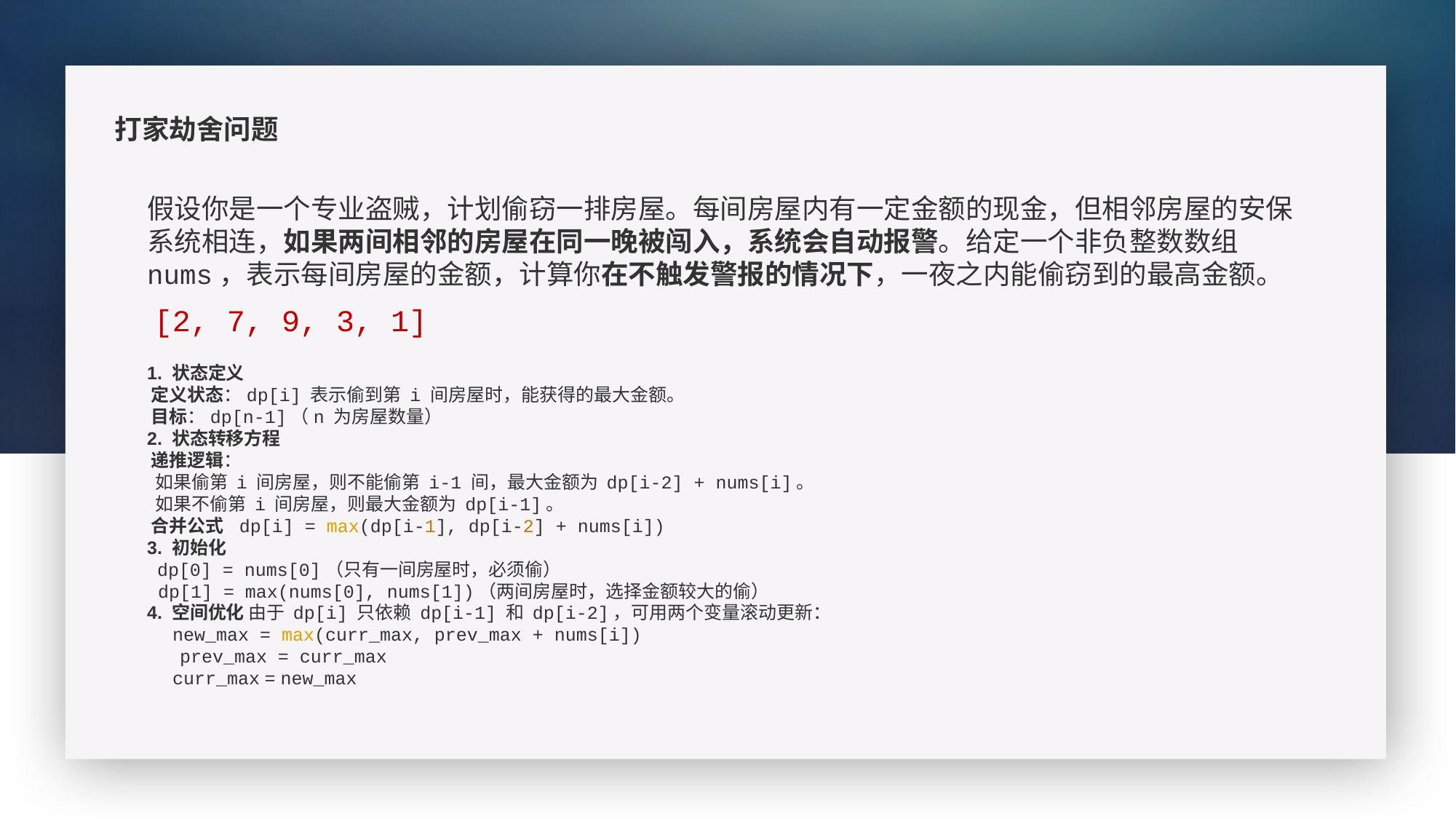

打家劫舍问题
假设你是一个专业盗贼，计划偷窃一排房屋。每间房屋内有一定金额的现金，但相邻房屋的安保系统相连，‌如果两间相邻的房屋在同一晚被闯入，系统会自动报警‌。给定一个非负整数数组 nums，表示每间房屋的金额，计算你‌在不触发警报的情况下‌，一夜之内能偷窃到的最高金额。
[2, 7, 9, 3, 1]
1. 状态定义‌
‌定义状态‌：dp[i] 表示偷到第 i 间房屋时，能获得的最大金额。
‌目标‌：dp[n-1]（n 为房屋数量）
‌2. 状态转移方程
‌递推逻辑‌：
 如果偷第 i 间房屋，则不能偷第 i-1 间，最大金额为 dp[i-2] + nums[i]。
 如果不偷第 i 间房屋，则最大金额为 dp[i-1]。
‌合并公式 dp[i] = max(dp[i-1], dp[i-2] + nums[i])
3. 初始化
  dp[0] = nums[0]（只有一间房屋时，必须偷）
 dp[1] = max(nums[0], nums[1])（两间房屋时，选择金额较大的偷）
‌4. 空间优化 由于 dp[i] 只依赖 dp[i-1] 和 dp[i-2]，可用两个变量滚动更新：
     new_max = max(curr_max, prev_max + nums[i])
   prev_max = curr_max
     curr_max = new_max